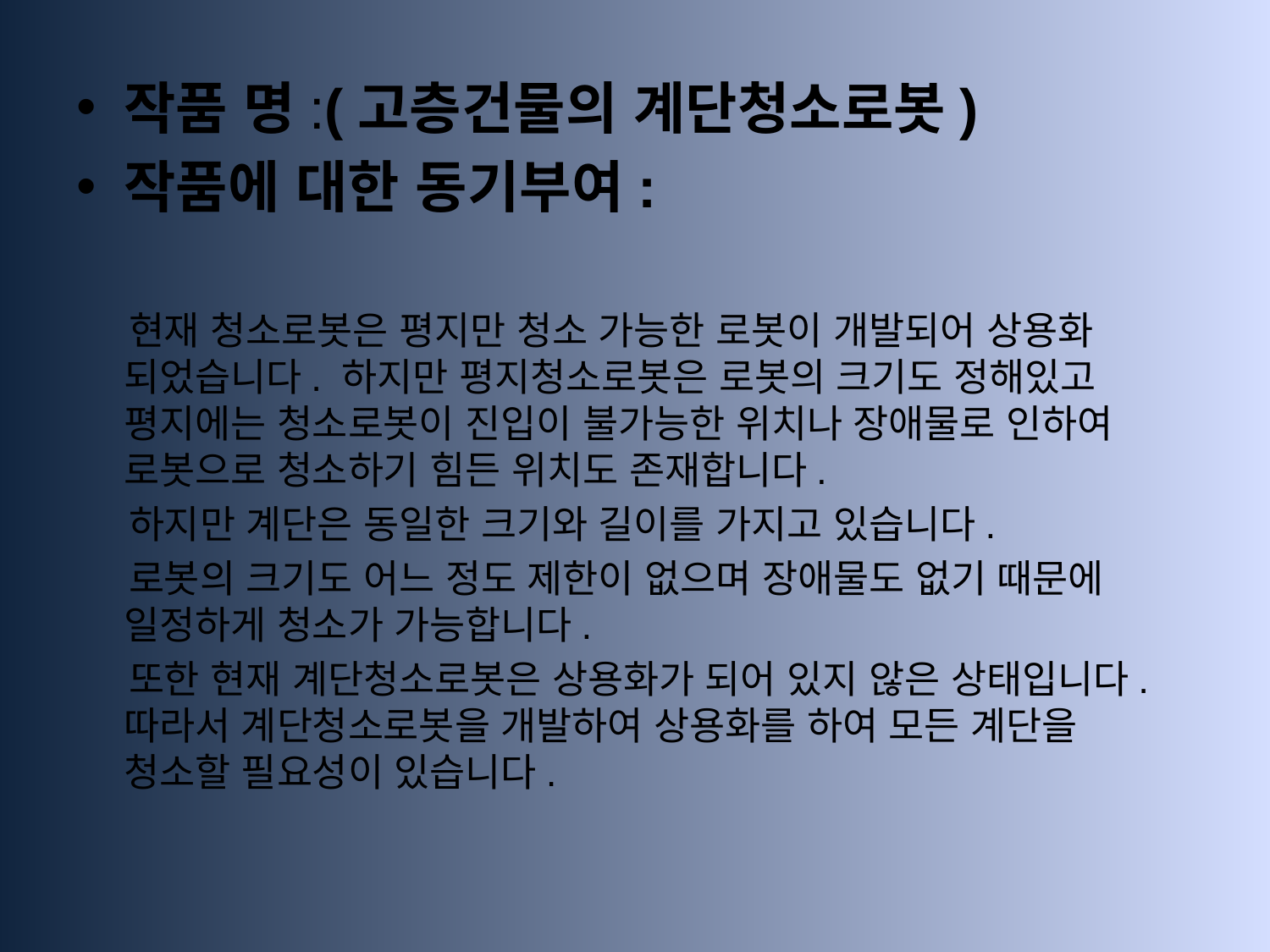

작품 명:(고층건물의 계단청소로봇)
작품에 대한 동기부여:

    현재 청소로봇은 평지만 청소 가능한 로봇이 개발되어 상용화 되었습니다. 하지만 평지청소로봇은 로봇의 크기도 정해있고 평지에는 청소로봇이 진입이 불가능한 위치나 장애물로 인하여 로봇으로 청소하기 힘든 위치도 존재합니다.
    하지만 계단은 동일한 크기와 길이를 가지고 있습니다.
    로봇의 크기도 어느 정도 제한이 없으며 장애물도 없기 때문에 일정하게 청소가 가능합니다.
    또한 현재 계단청소로봇은 상용화가 되어 있지 않은 상태입니다. 따라서 계단청소로봇을 개발하여 상용화를 하여 모든 계단을 청소할 필요성이 있습니다.